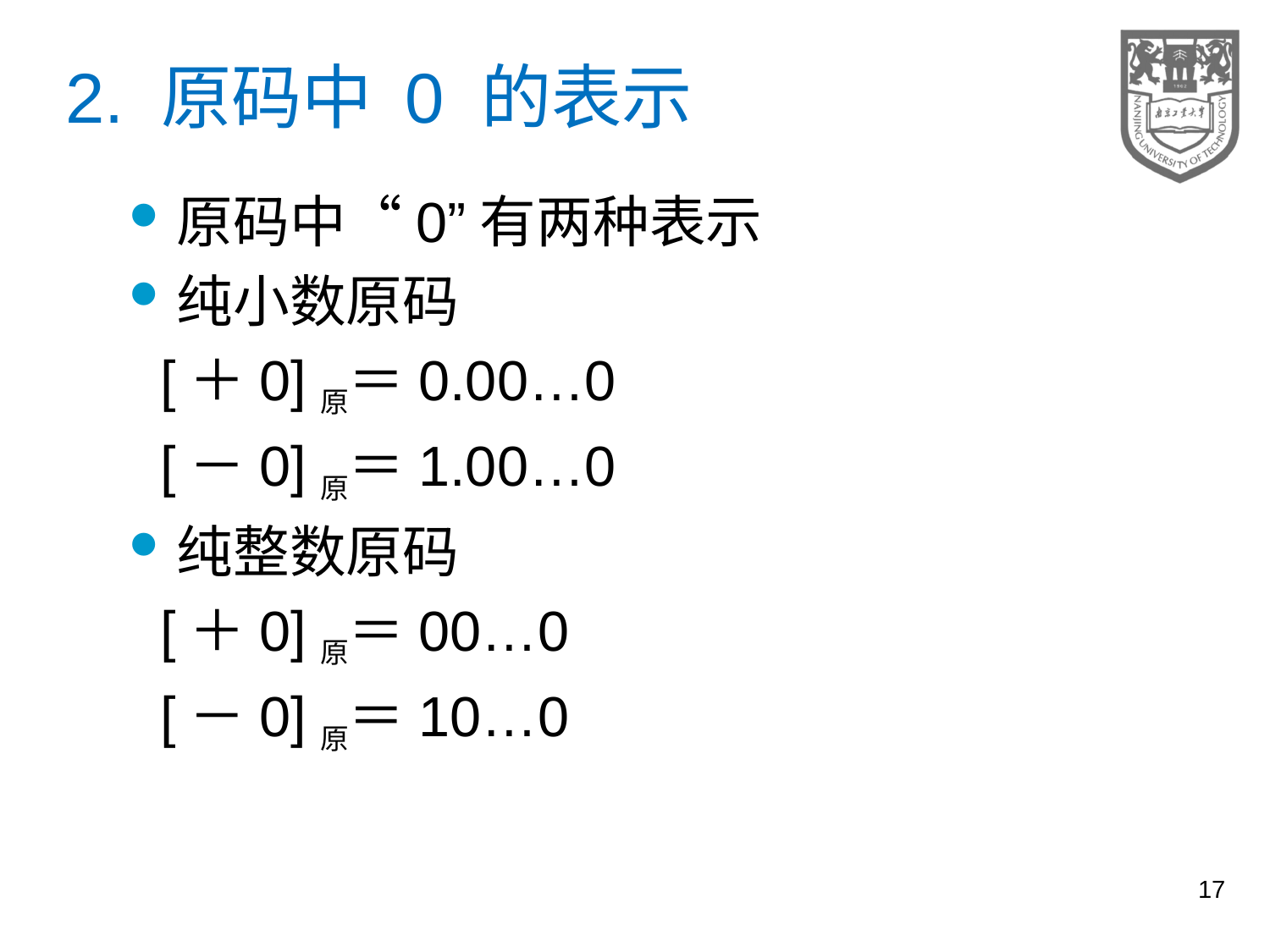

# 2. 原码中 0 的表示
原码中“0”有两种表示
纯小数原码
  [＋0]原＝0.00…0
  [－0]原＝1.00…0
纯整数原码
  [＋0]原＝00…0
  [－0]原＝10…0
17